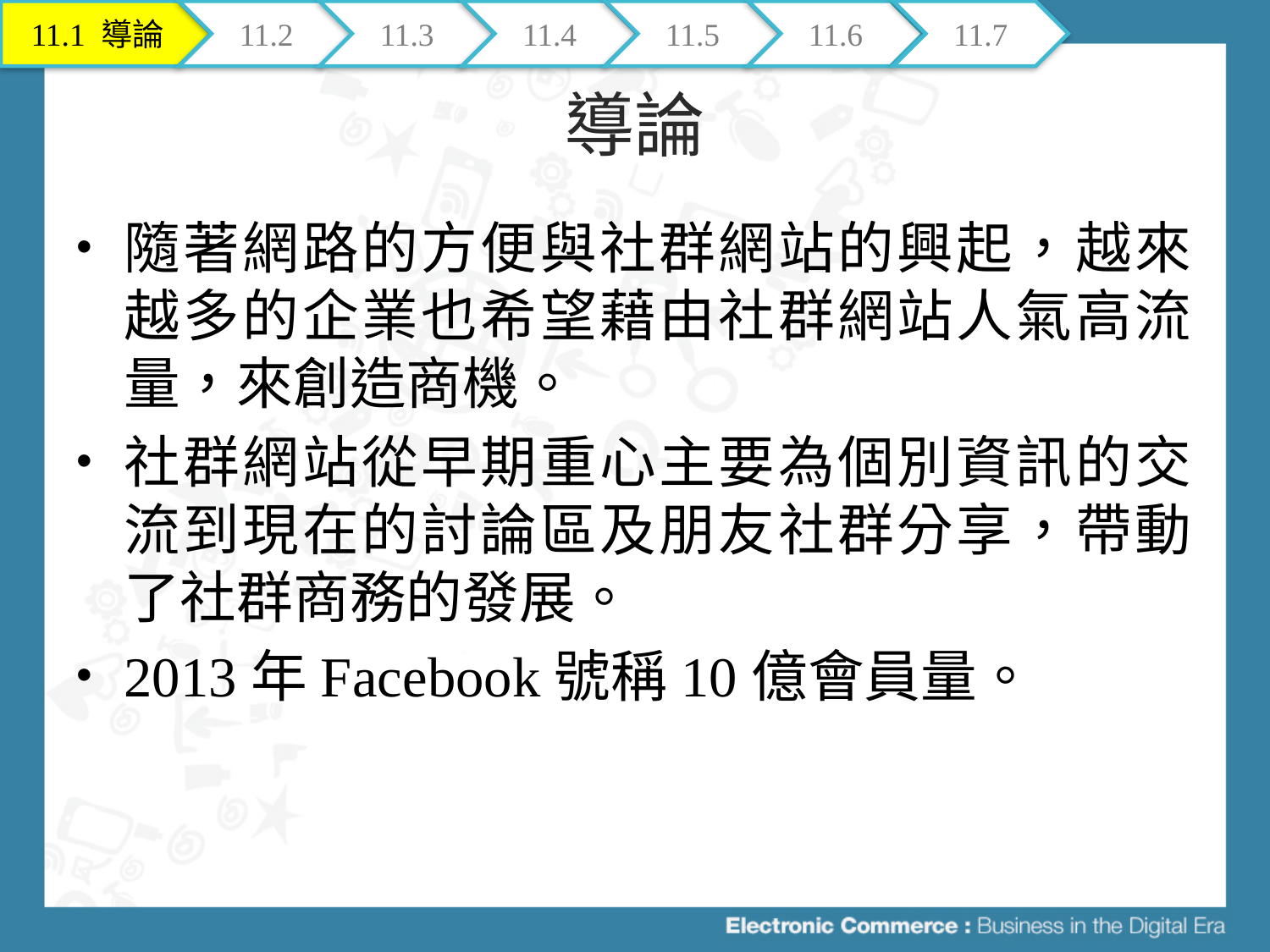

11.1 導論
11.2
11.3
11.4
11.5
11.6
11.7
# 導論
隨著網路的方便與社群網站的興起，越來越多的企業也希望藉由社群網站人氣高流量，來創造商機。
社群網站從早期重心主要為個別資訊的交流到現在的討論區及朋友社群分享，帶動了社群商務的發展。
2013年Facebook號稱10億會員量。